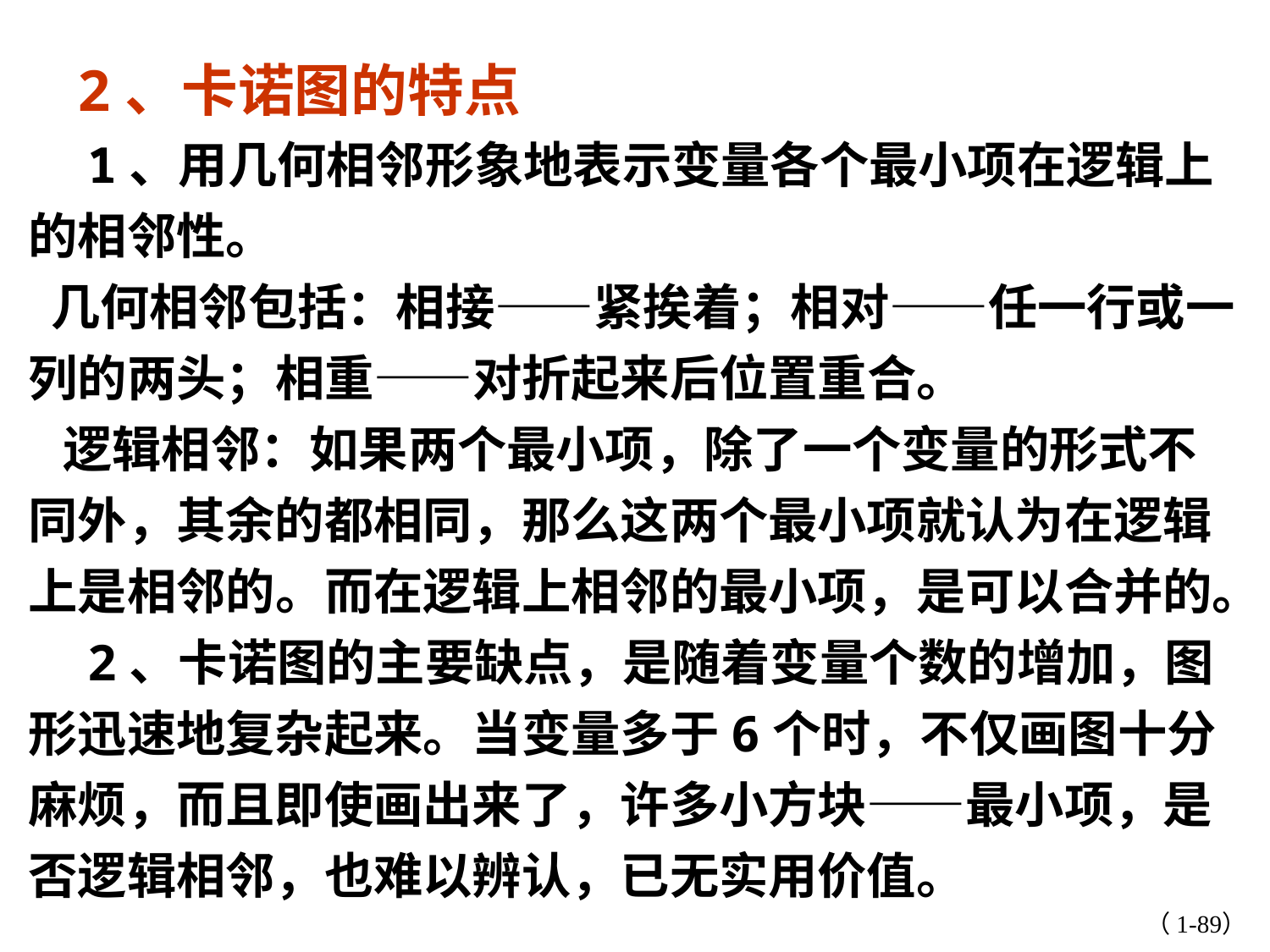

2、卡诺图的特点
  1、用几何相邻形象地表示变量各个最小项在逻辑上的相邻性。
  几何相邻包括：相接——紧挨着；相对——任一行或一列的两头；相重——对折起来后位置重合。
  逻辑相邻：如果两个最小项，除了一个变量的形式不同外，其余的都相同，那么这两个最小项就认为在逻辑上是相邻的。而在逻辑上相邻的最小项，是可以合并的。
  2、卡诺图的主要缺点，是随着变量个数的增加，图形迅速地复杂起来。当变量多于6个时，不仅画图十分麻烦，而且即使画出来了，许多小方块——最小项，是否逻辑相邻，也难以辨认，已无实用价值。
（1-89）